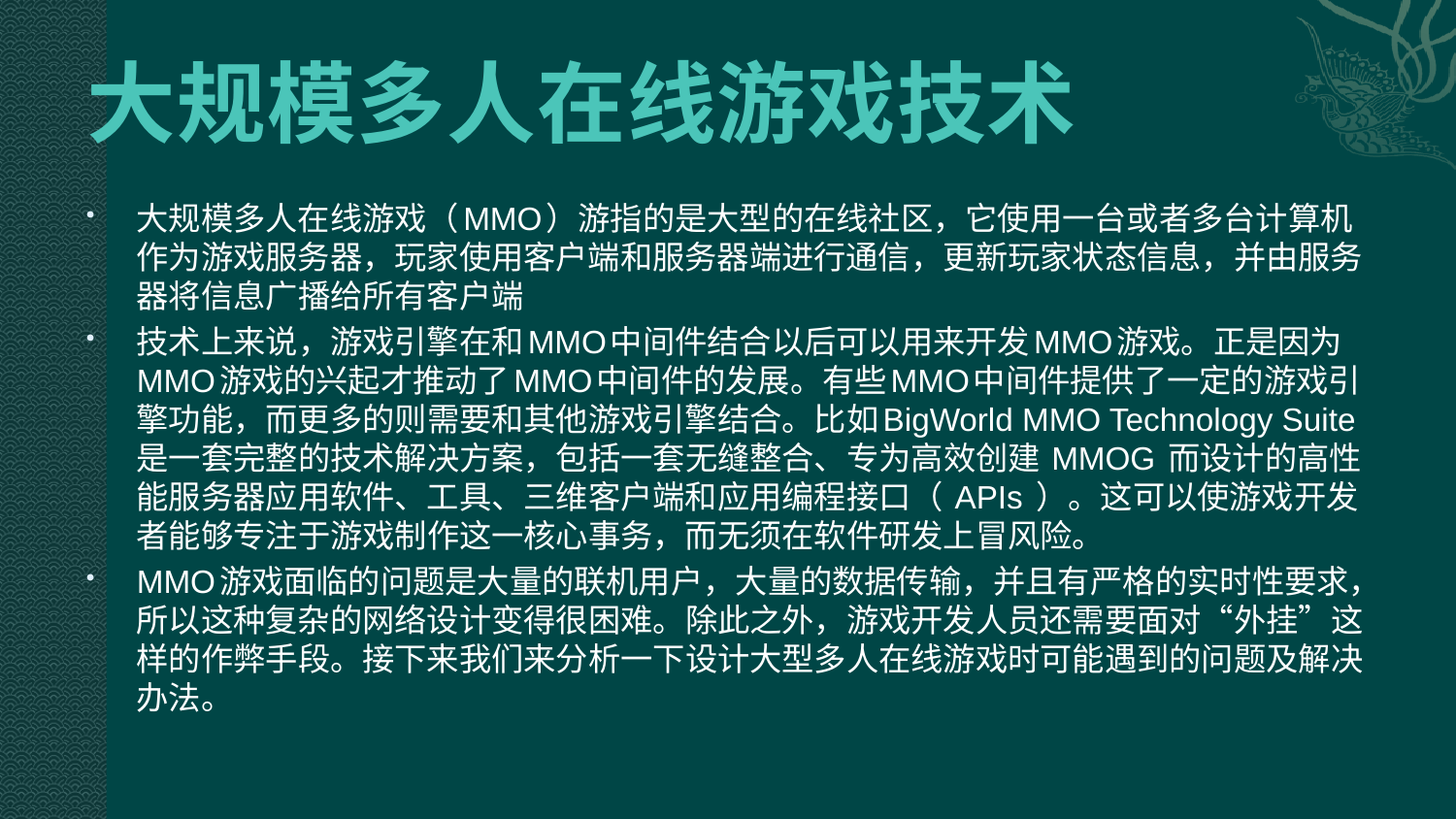

# 大规模多人在线游戏技术
大规模多人在线游戏（MMO）游指的是大型的在线社区，它使用一台或者多台计算机作为游戏服务器，玩家使用客户端和服务器端进行通信，更新玩家状态信息，并由服务器将信息广播给所有客户端
技术上来说，游戏引擎在和MMO中间件结合以后可以用来开发MMO游戏。正是因为MMO游戏的兴起才推动了MMO中间件的发展。有些MMO中间件提供了一定的游戏引擎功能，而更多的则需要和其他游戏引擎结合。比如BigWorld MMO Technology Suite 是一套完整的技术解决方案，包括一套无缝整合、专为高效创建 MMOG 而设计的高性能服务器应用软件、工具、三维客户端和应用编程接口（ APIs ）。这可以使游戏开发者能够专注于游戏制作这一核心事务，而无须在软件研发上冒风险。
MMO游戏面临的问题是大量的联机用户，大量的数据传输，并且有严格的实时性要求，所以这种复杂的网络设计变得很困难。除此之外，游戏开发人员还需要面对“外挂”这样的作弊手段。接下来我们来分析一下设计大型多人在线游戏时可能遇到的问题及解决办法。